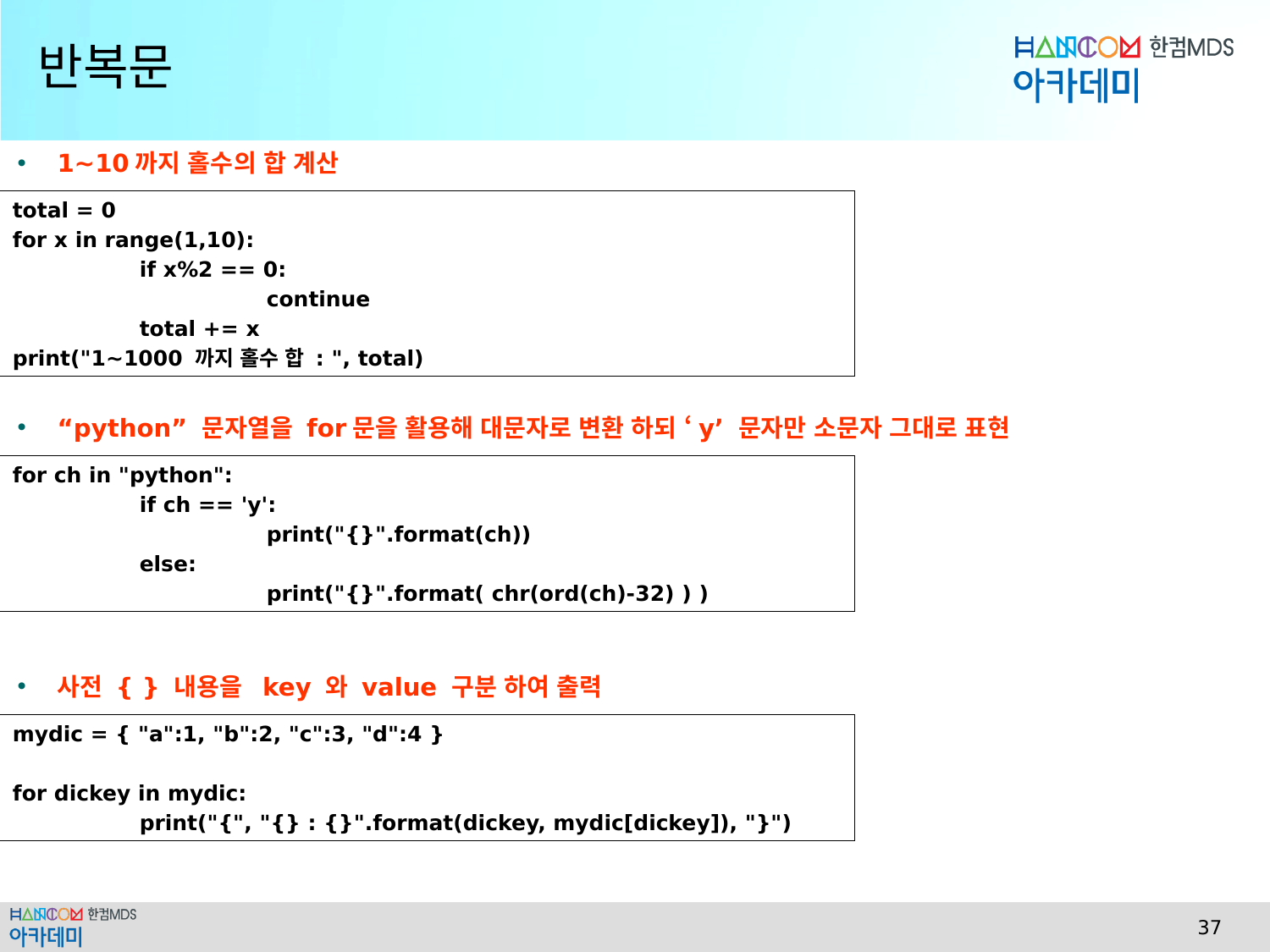

# 반복문
1~10까지 홀수의 합 계산
total = 0
for x in range(1,10):
	if x%2 == 0:
		continue
	total += x
print("1~1000 까지 홀수 합 : ", total)
“python” 문자열을 for문을 활용해 대문자로 변환 하되 ‘y’ 문자만 소문자 그대로 표현
for ch in "python":
	if ch == 'y':
		print("{}".format(ch))
	else:
		print("{}".format( chr(ord(ch)-32) ) )
사전 { } 내용을  key 와 value 구분 하여 출력
mydic = { "a":1, "b":2, "c":3, "d":4 }

for dickey in mydic:
	print("{", "{} : {}".format(dickey, mydic[dickey]), "}")
                               37